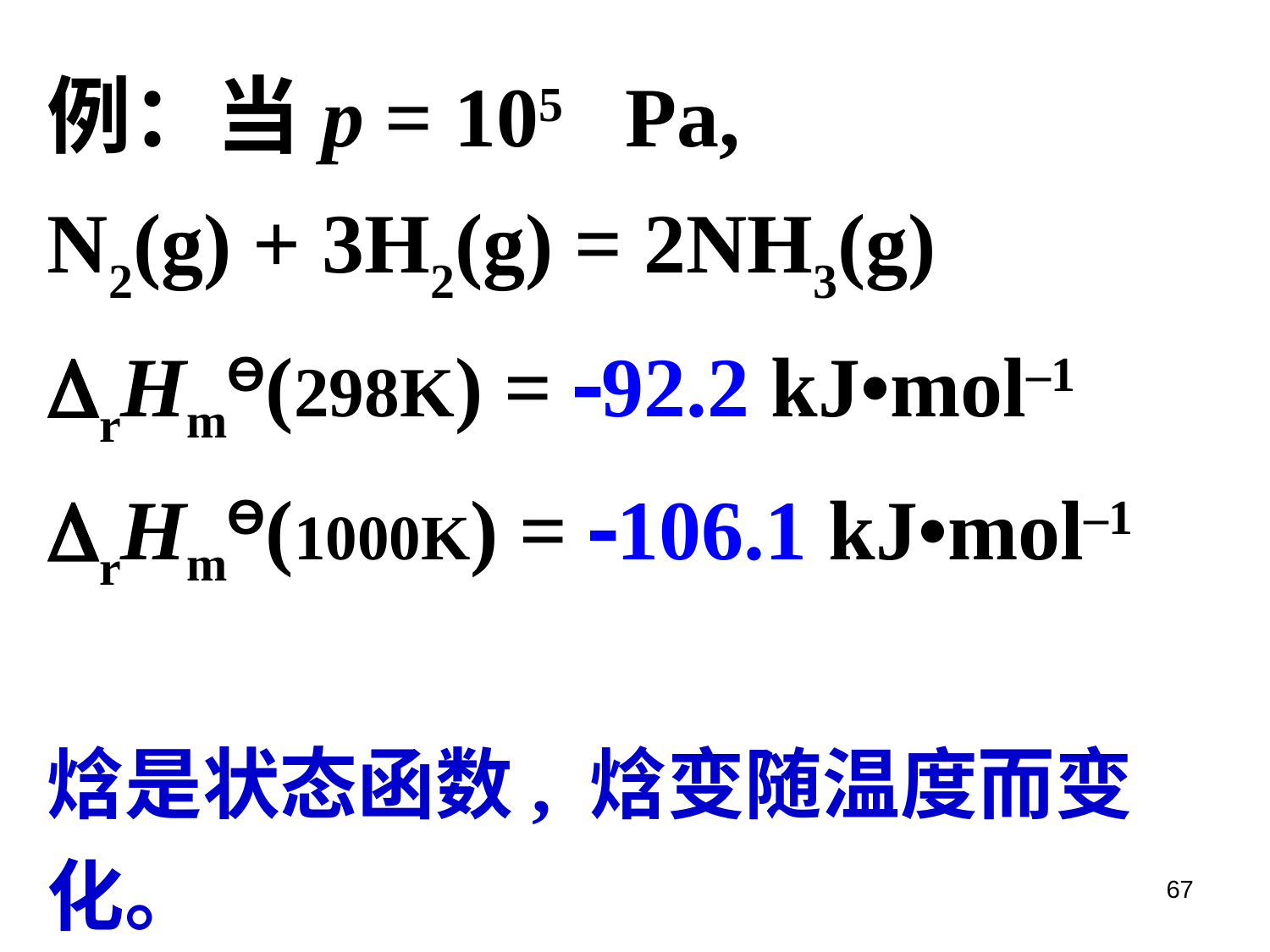

例：当p = 105     Pa,
N2(g) + 3H2(g) = 2NH3(g)
ΔrHmƟ(298K) = −92.2 kJ•mol–1
ΔrHmƟ(1000K) = −106.1 kJ•mol–1

焓是状态函数, 焓变随温度而变化。
67